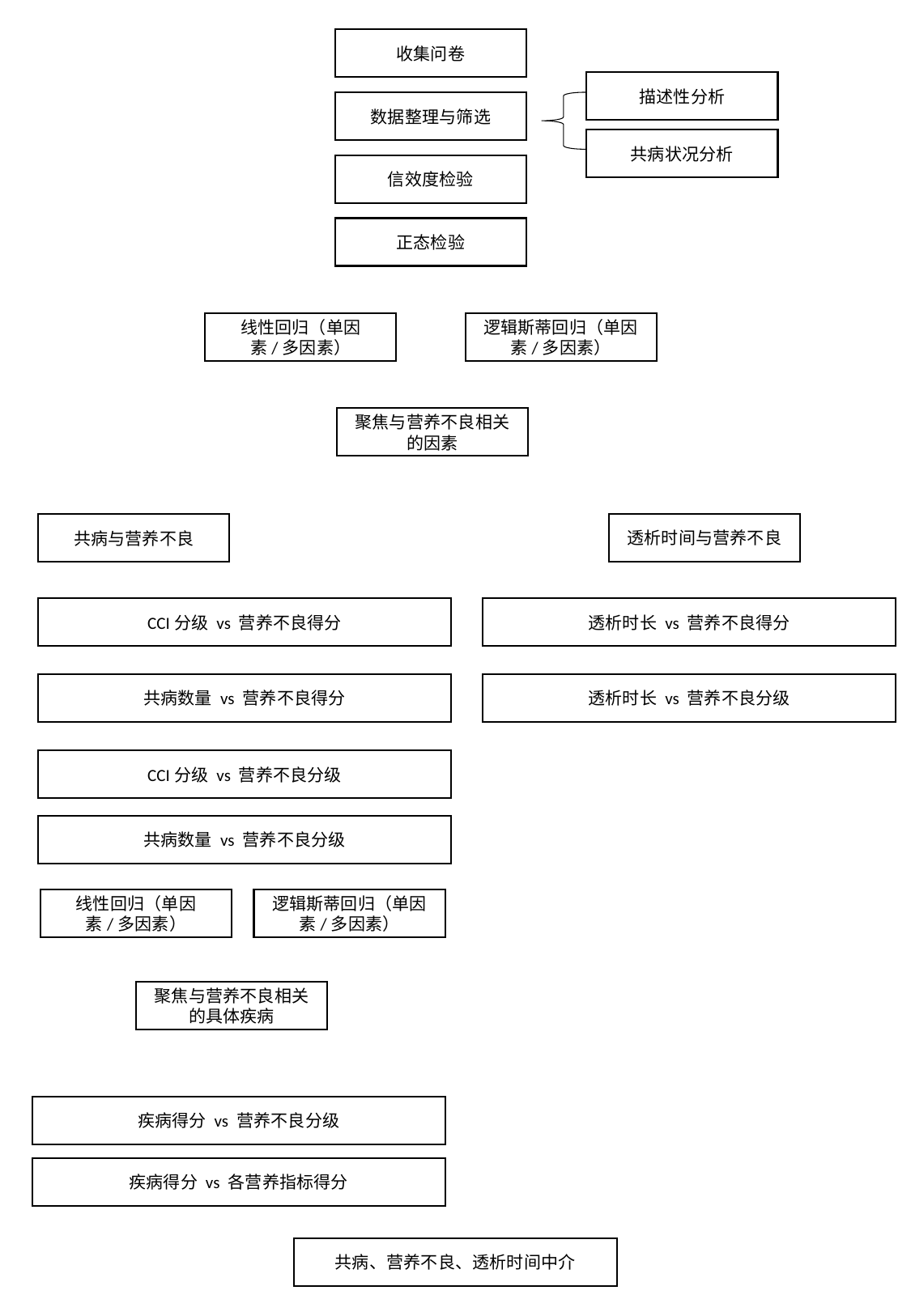

收集问卷
描述性分析

共病状况分析
数据整理与筛选
信效度检验
正态检验
线性回归（单因素/多因素）
逻辑斯蒂回归（单因素/多因素）
聚焦与营养不良相关的因素
透析时间与营养不良
共病与营养不良
CCI分级 vs 营养不良得分
透析时长 vs 营养不良得分
共病数量 vs 营养不良得分
透析时长 vs 营养不良分级
CCI分级 vs 营养不良分级
共病数量 vs 营养不良分级
线性回归（单因素/多因素）
逻辑斯蒂回归（单因素/多因素）
聚焦与营养不良相关的具体疾病
疾病得分 vs 营养不良分级
疾病得分 vs 各营养指标得分
共病、营养不良、透析时间中介